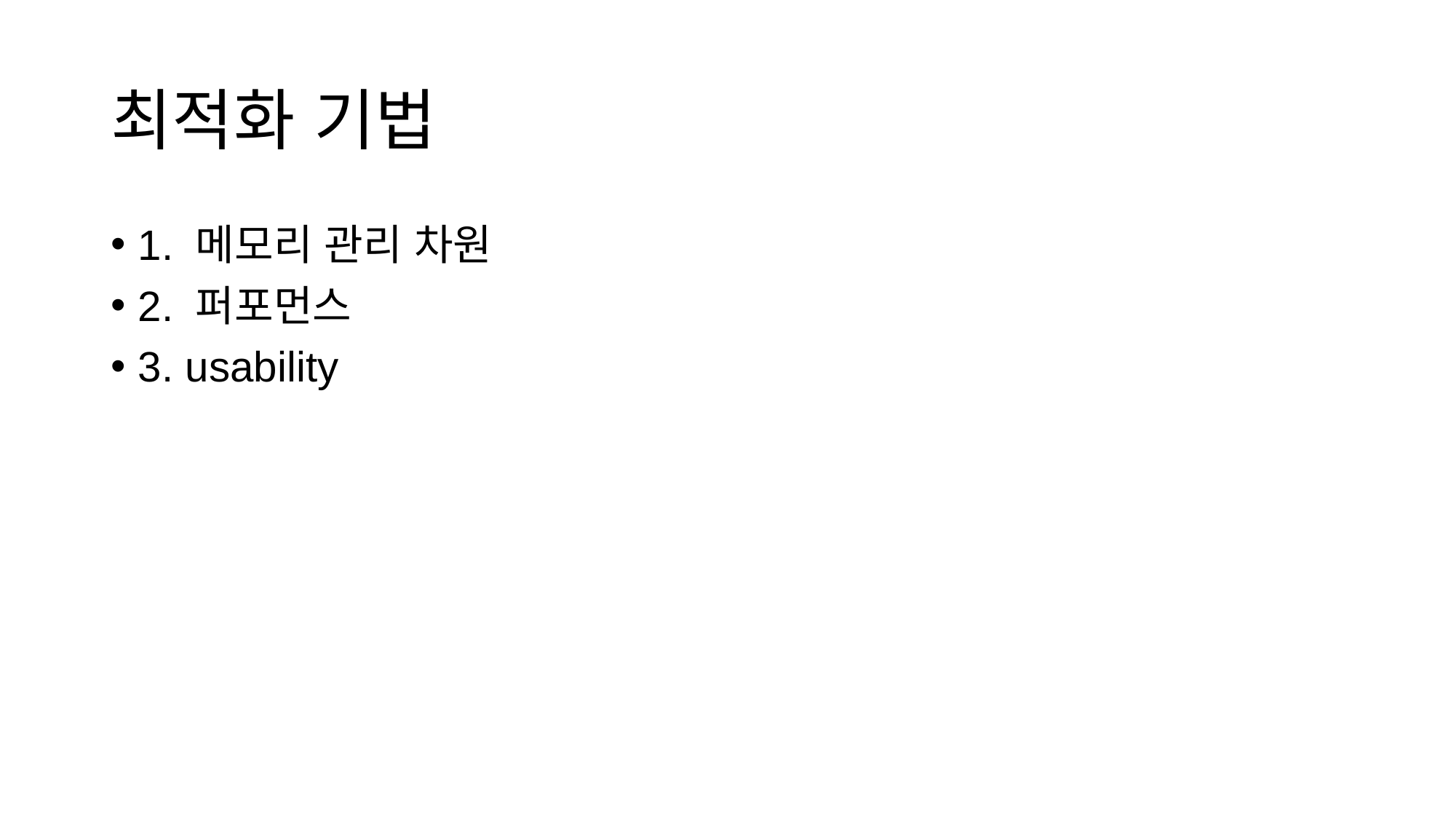

# 최적화 기법
1. 메모리 관리 차원
2. 퍼포먼스
3. usability